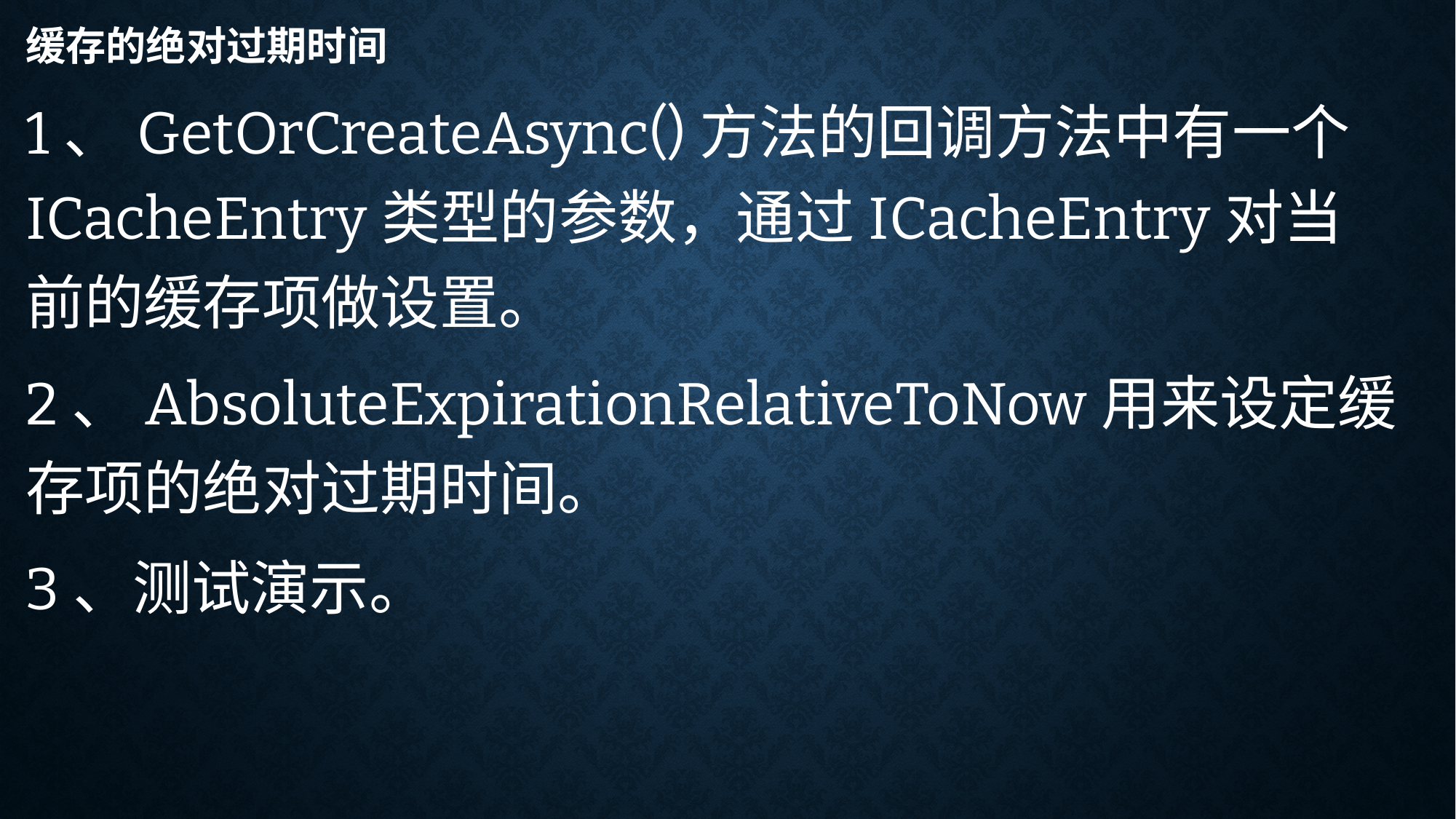

# 缓存的绝对过期时间
1、GetOrCreateAsync()方法的回调方法中有一个ICacheEntry类型的参数，通过ICacheEntry对当前的缓存项做设置。
2、AbsoluteExpirationRelativeToNow用来设定缓存项的绝对过期时间。
3、测试演示。